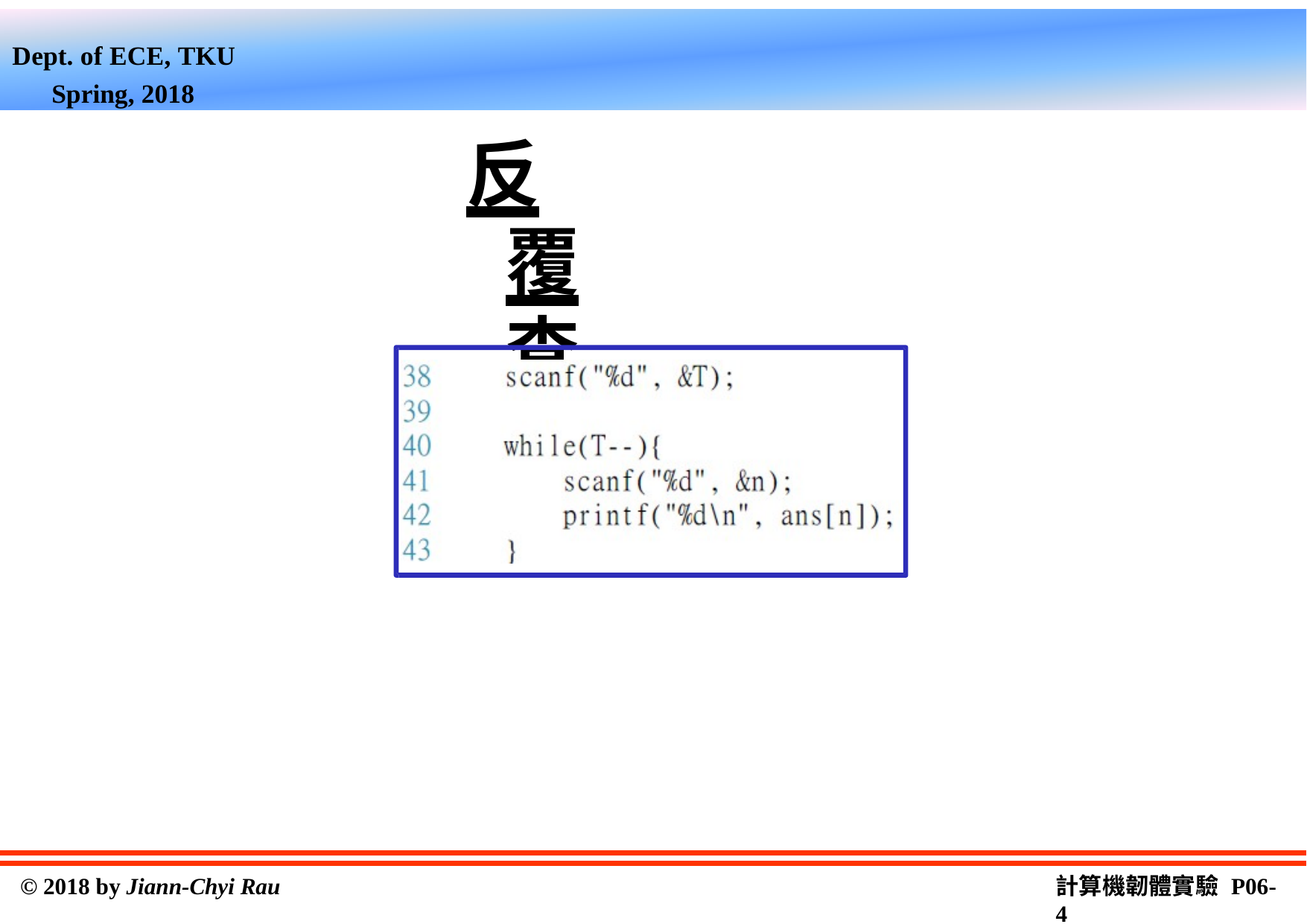

Dept. of ECE, TKU Spring, 2018
反覆查表

計算機韌體實驗 P06-4
© 2018 by Jiann-Chyi Rau